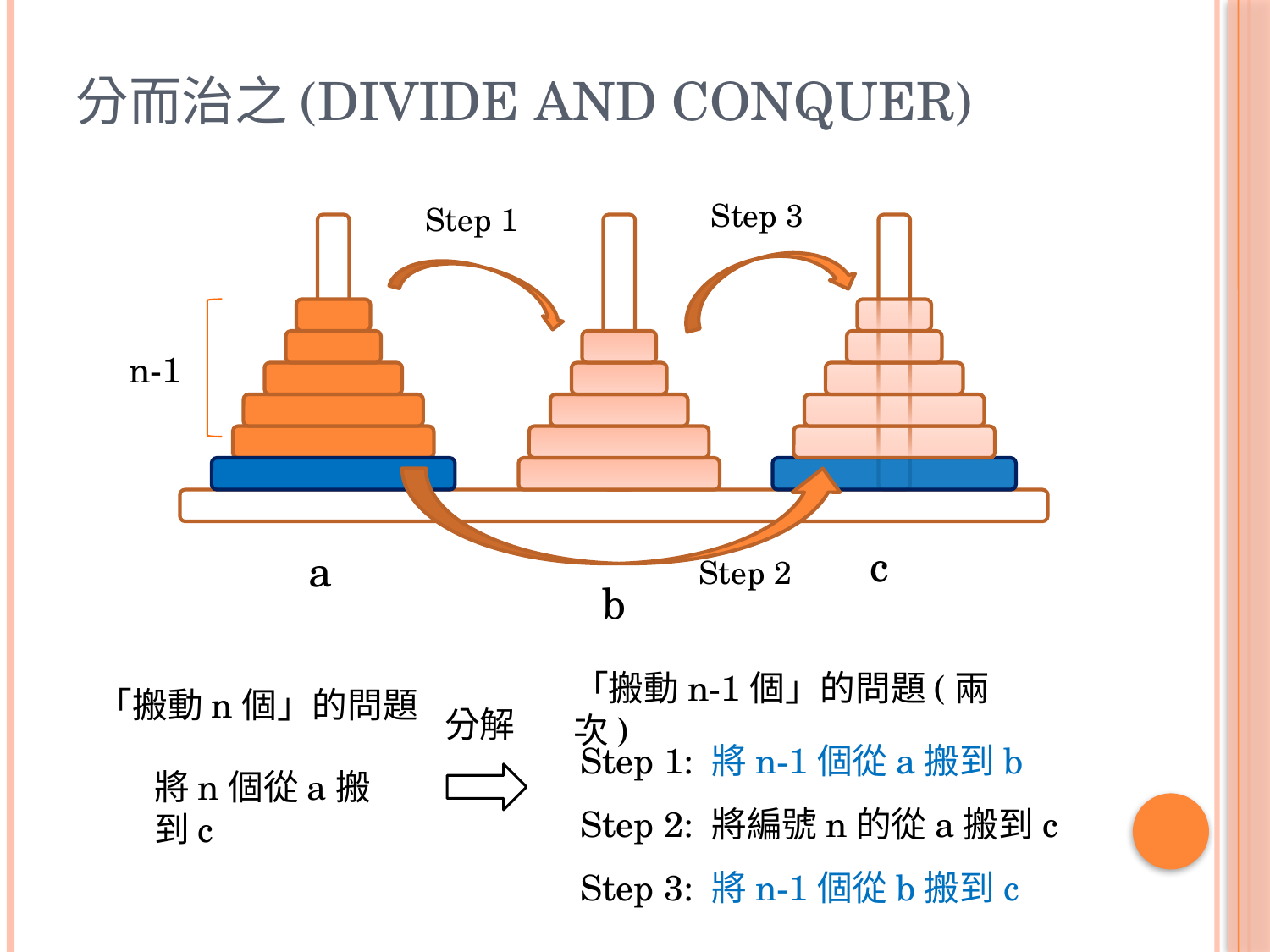

# 分而治之(Divide and Conquer)
Step 3
Step 1

n-1

c
a
Step 2
b
「搬動n-1個」的問題(兩次)
「搬動n個」的問題
分解
Step 1: 將n-1個從a搬到b
Step 2: 將編號n的從a搬到c
Step 3: 將n-1個從b搬到c
將n個從a搬到c